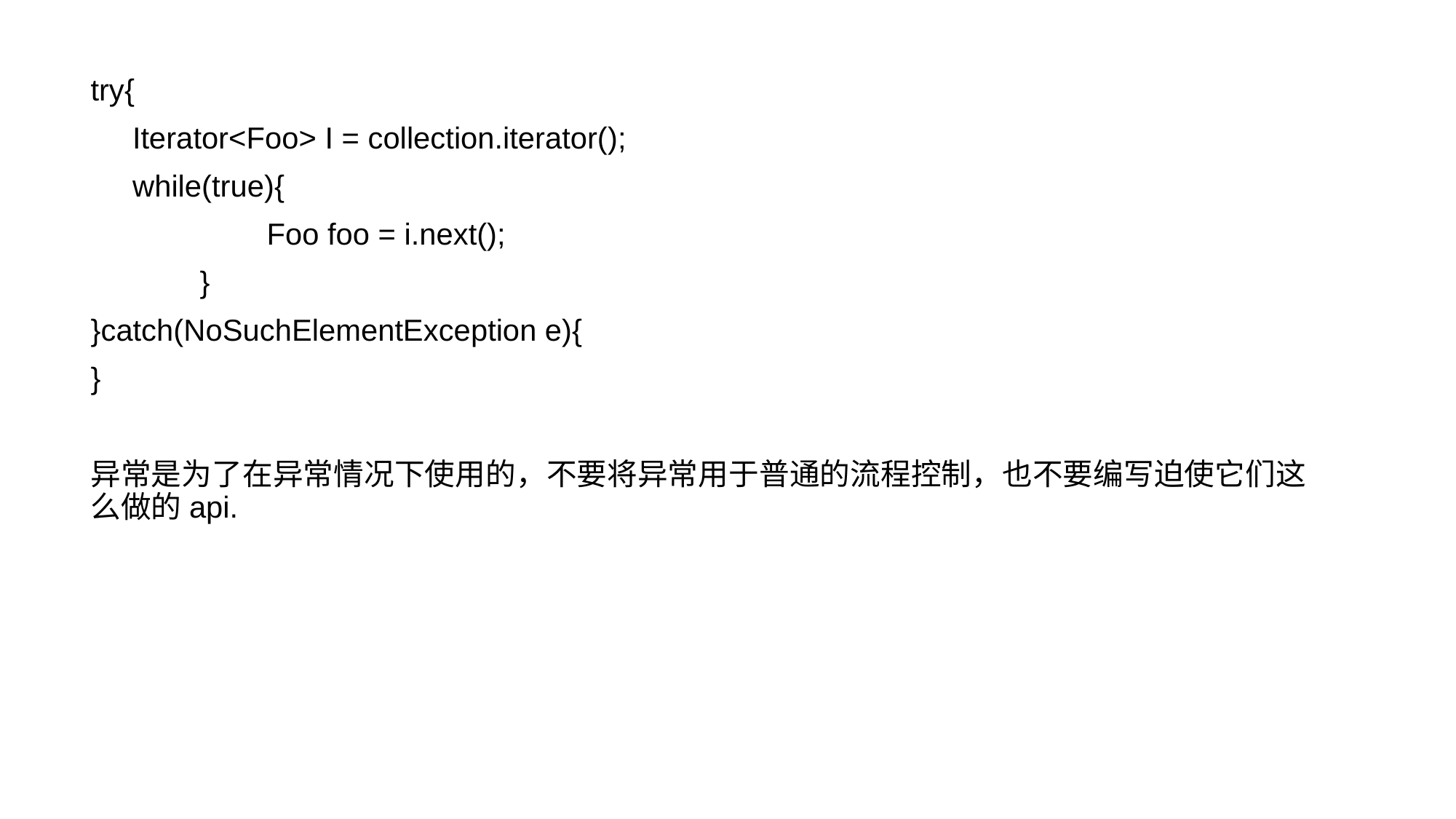

try{
     Iterator<Foo> I = collection.iterator();
     while(true){
	        Foo foo = i.next();
	}
}catch(NoSuchElementException e){
}

异常是为了在异常情况下使用的，不要将异常用于普通的流程控制，也不要编写迫使它们这么做的api.